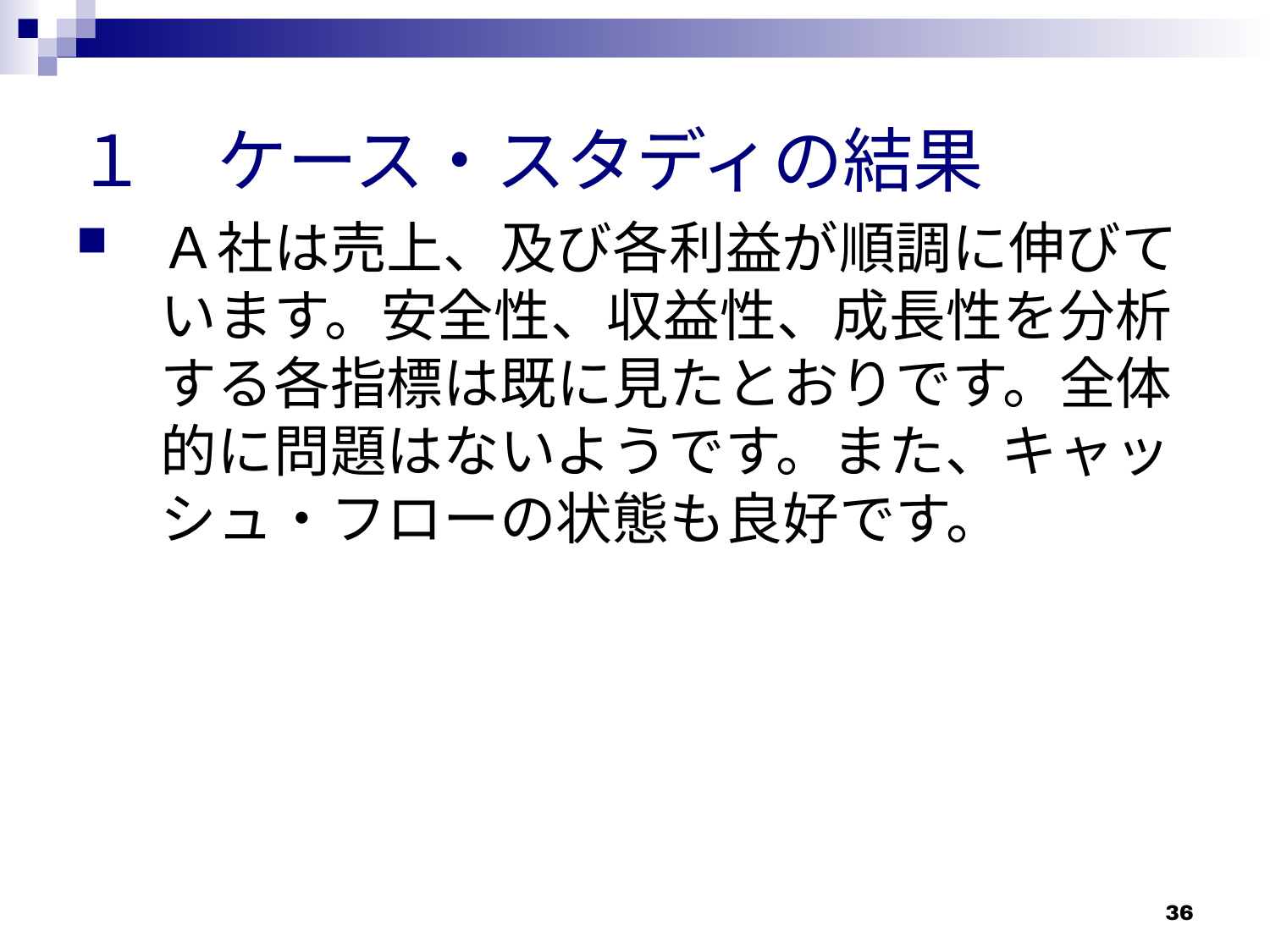

# １　ケース・スタディの結果
Ａ社は売上、及び各利益が順調に伸びています。安全性、収益性、成長性を分析する各指標は既に見たとおりです。全体的に問題はないようです。また、キャッシュ・フローの状態も良好です。

36